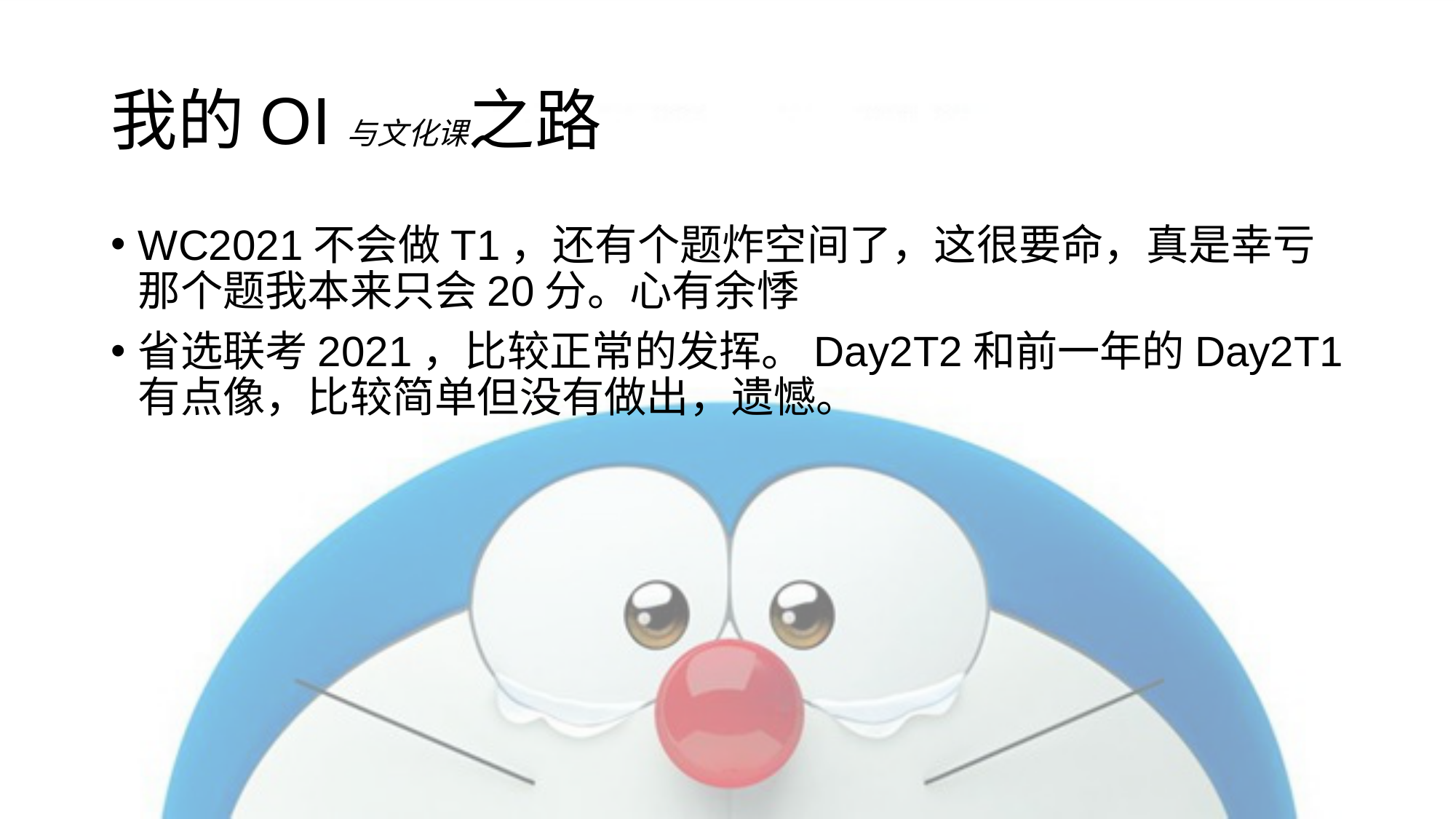

# 我的OI与文化课之路
WC2021不会做T1，还有个题炸空间了，这很要命，真是幸亏那个题我本来只会20分。心有余悸
省选联考2021，比较正常的发挥。Day2T2和前一年的Day2T1有点像，比较简单但没有做出，遗憾。